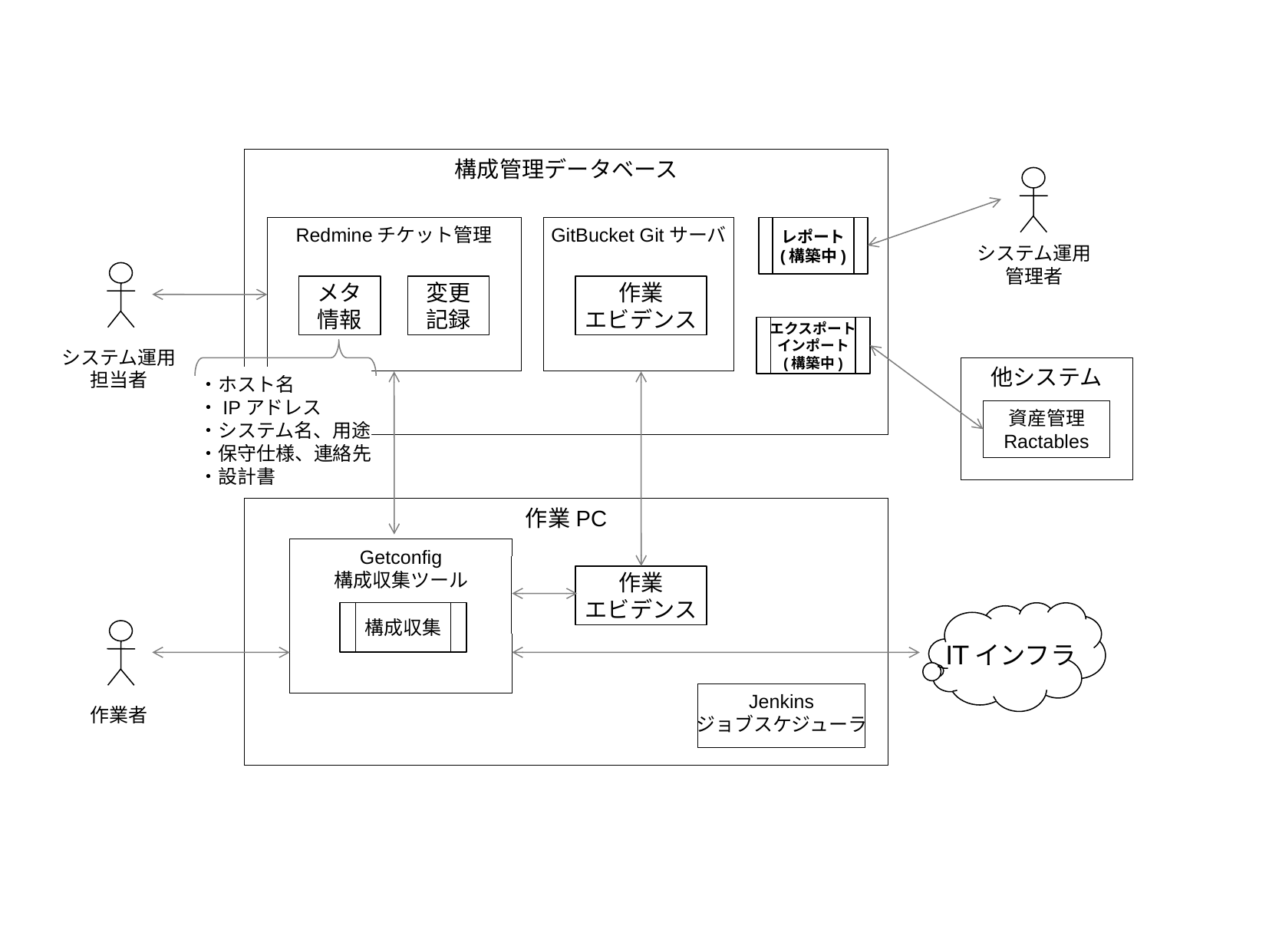

構成管理データベース

Redmineチケット管理
GitBucket Gitサーバ
レポート
(構築中)
システム運用
管理者

メタ
情報
変更
記録
作業
エビデンス

エクスポート
インポート
(構築中)
システム運用
担当者

他システム
・ホスト名
・IPアドレス
・システム名、用途
・保守仕様、連絡先
・設計書

資産管理
Ractables
作業PC
Getconfig
構成収集ツール
作業
エビデンス

構成収集
ITインフラ

Jenkins
ジョブスケジューラ
作業者